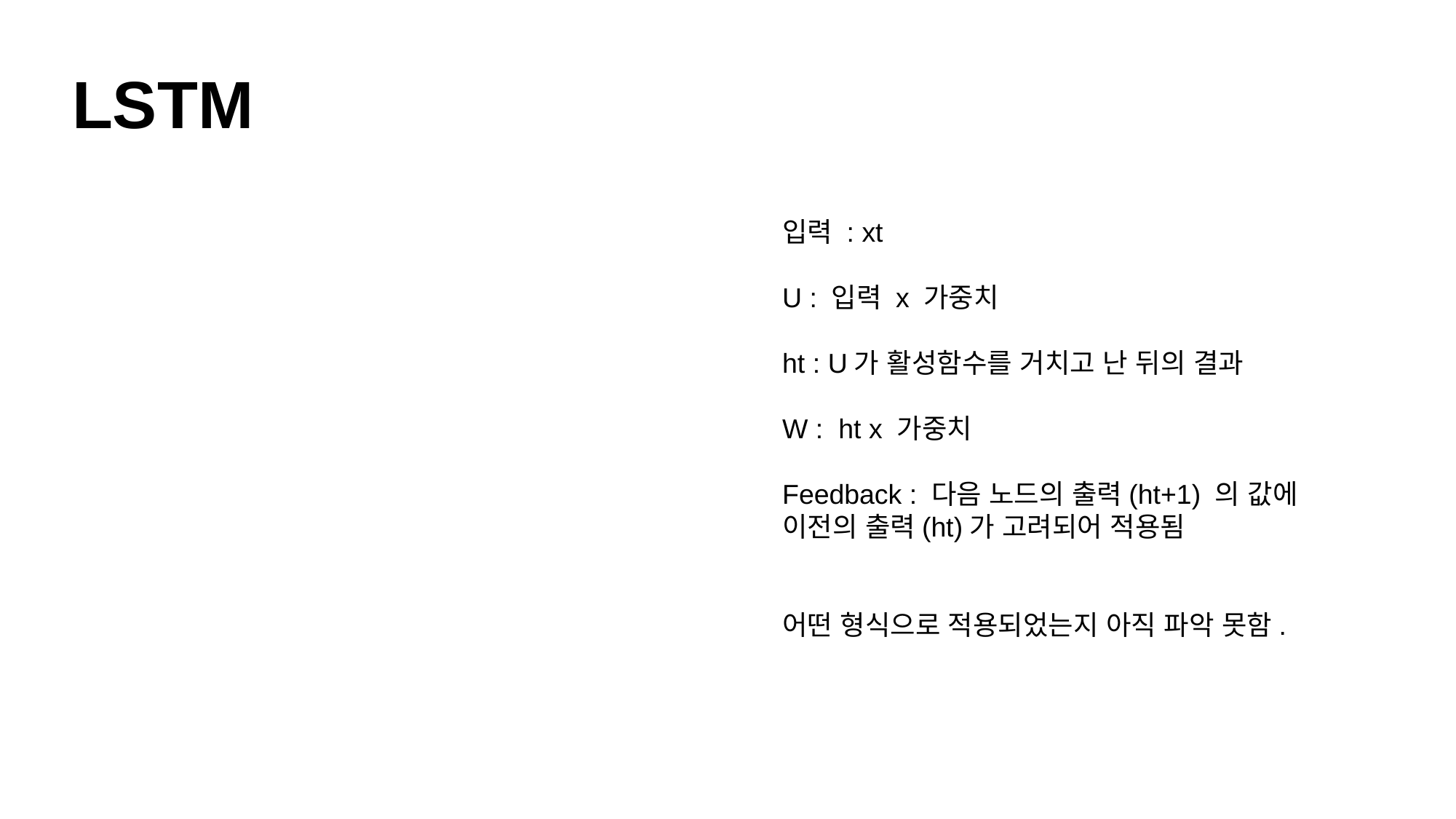

LSTM
입력 : xt

U : 입력 x 가중치

ht : U가 활성함수를 거치고 난 뒤의 결과

W :  ht x 가중치

Feedback : 다음 노드의 출력(ht+1) 의 값에 이전의 출력(ht)가 고려되어 적용됨

어떤 형식으로 적용되었는지 아직 파악 못함.